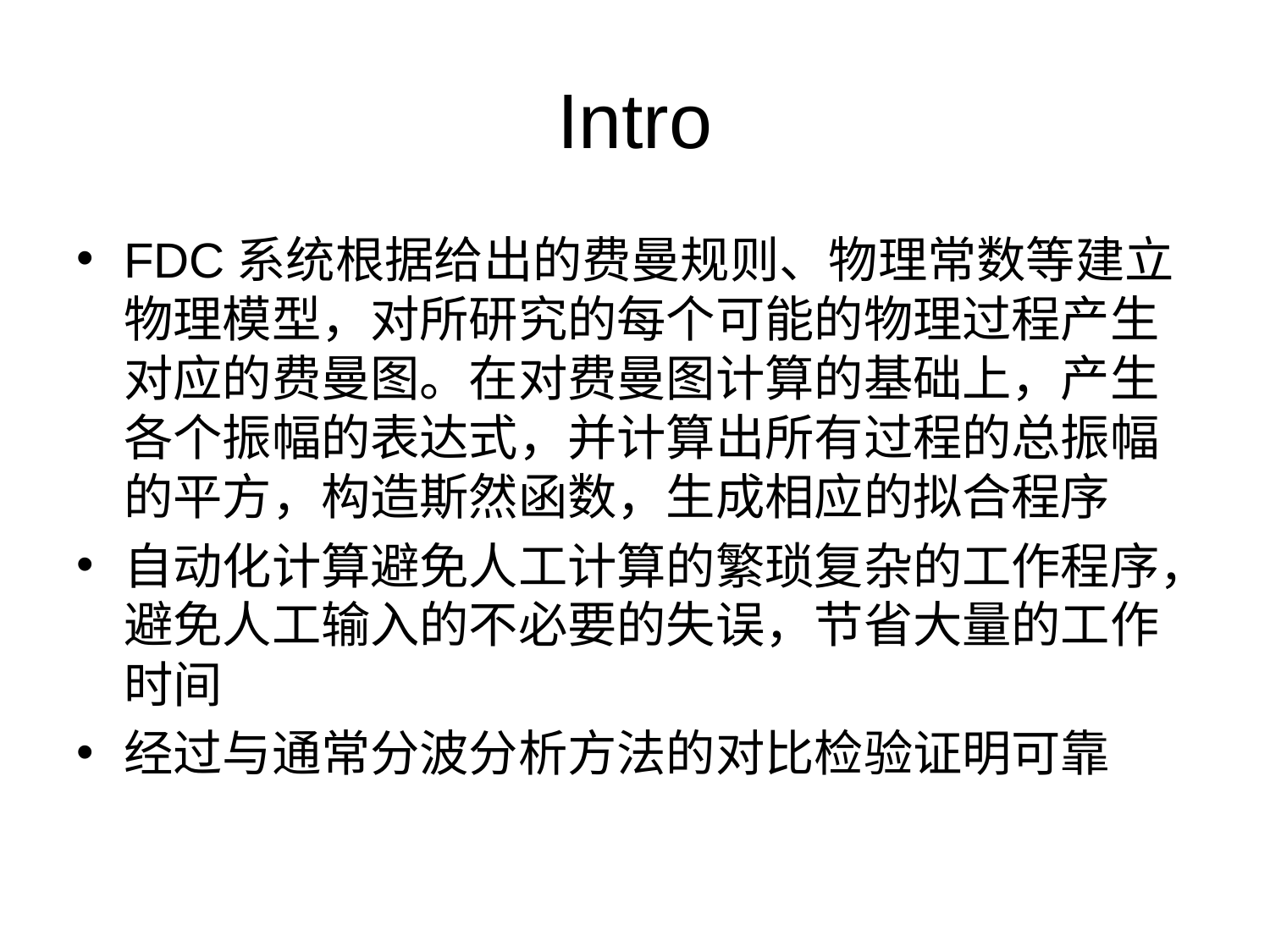

# Intro
FDC系统根据给出的费曼规则、物理常数等建立物理模型，对所研究的每个可能的物理过程产生对应的费曼图。在对费曼图计算的基础上，产生各个振幅的表达式，并计算出所有过程的总振幅的平方，构造斯然函数，生成相应的拟合程序
自动化计算避免人工计算的繁琐复杂的工作程序，避免人工输入的不必要的失误，节省大量的工作时间
经过与通常分波分析方法的对比检验证明可靠